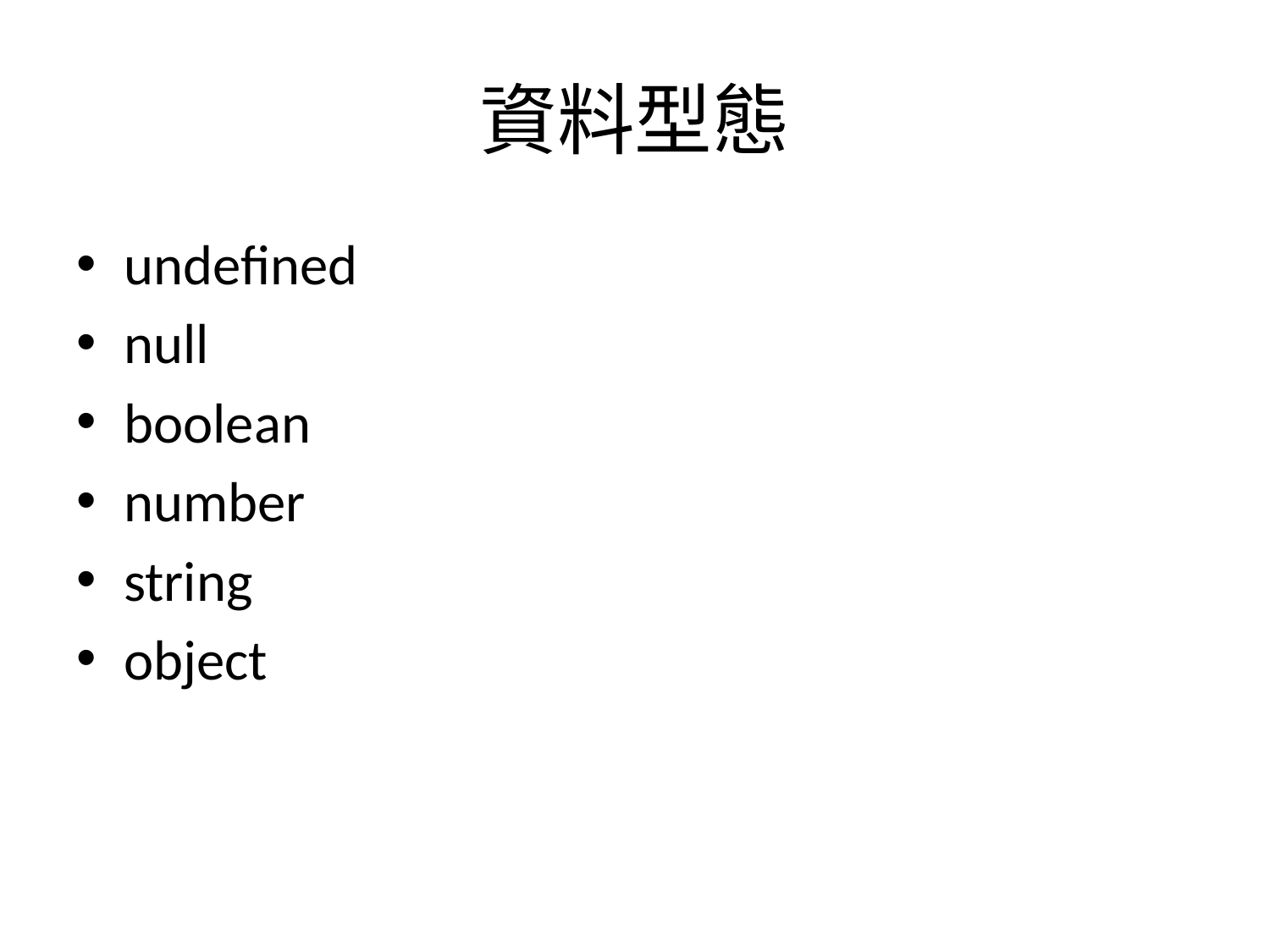

# 資料型態
undefined
null
boolean
number
string
object